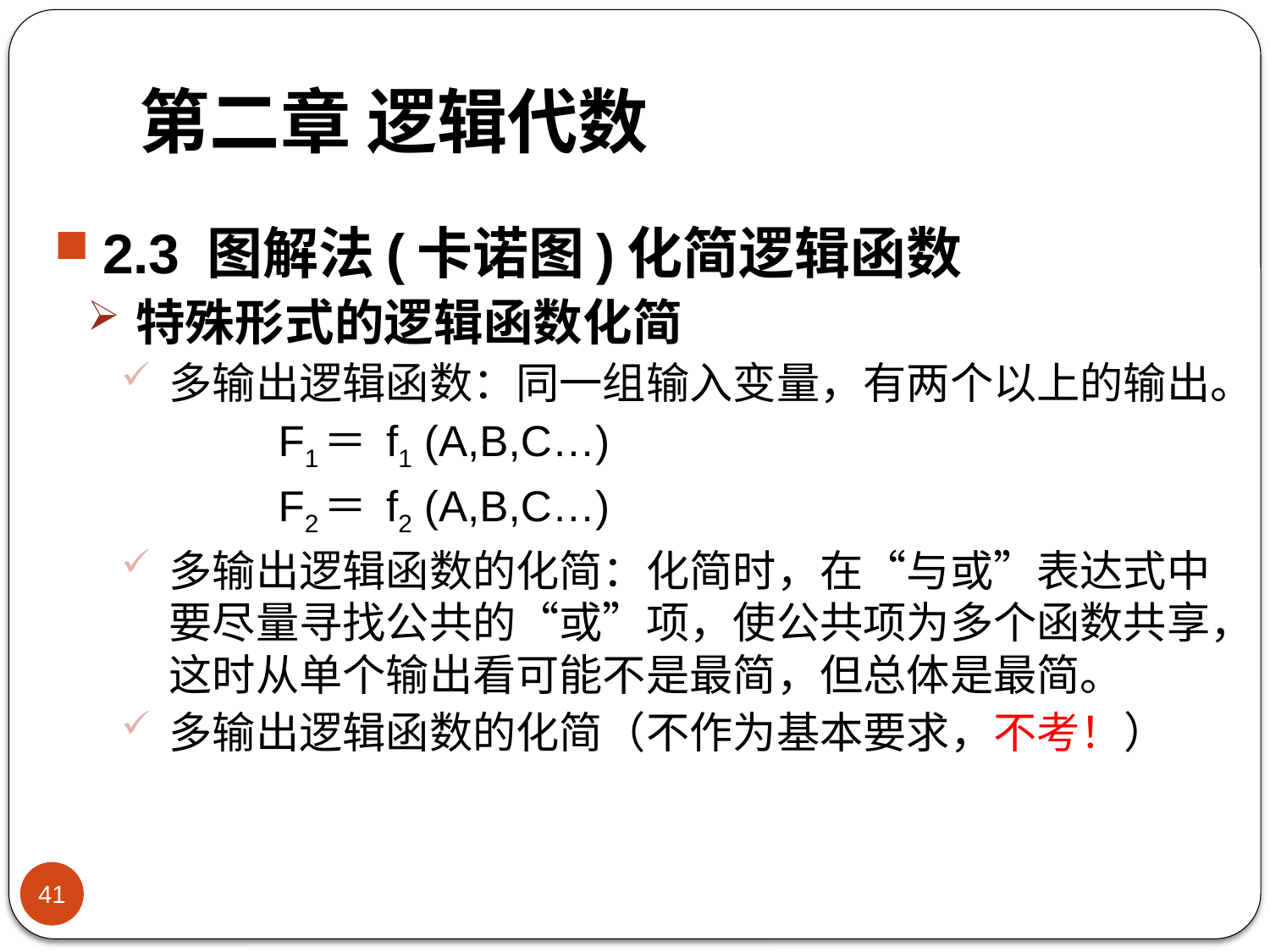

# 第二章 逻辑代数
2.3 图解法(卡诺图)化简逻辑函数
特殊形式的逻辑函数化简
多输出逻辑函数：同一组输入变量，有两个以上的输出。
             F1＝ f1 (A,B,C…)
             F2＝ f2 (A,B,C…)
多输出逻辑函数的化简：化简时，在“与或”表达式中要尽量寻找公共的“或”项，使公共项为多个函数共享，这时从单个输出看可能不是最简，但总体是最简。
多输出逻辑函数的化简（不作为基本要求，不考！）
41